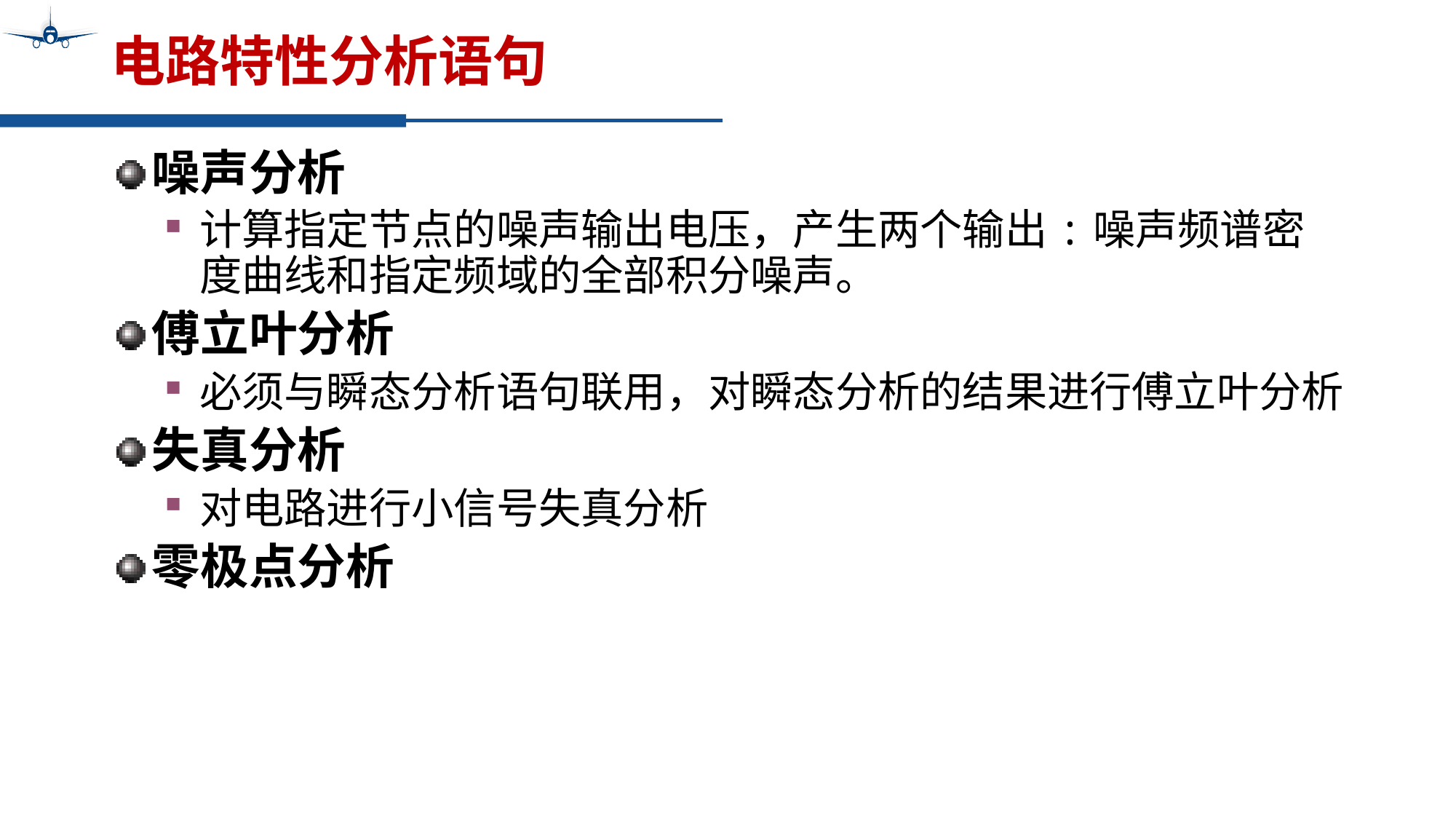

# 电路特性分析语句
噪声分析
计算指定节点的噪声输出电压，产生两个输出:噪声频谱密度曲线和指定频域的全部积分噪声。
傅立叶分析
必须与瞬态分析语句联用，对瞬态分析的结果进行傅立叶分析
失真分析
对电路进行小信号失真分析
零极点分析